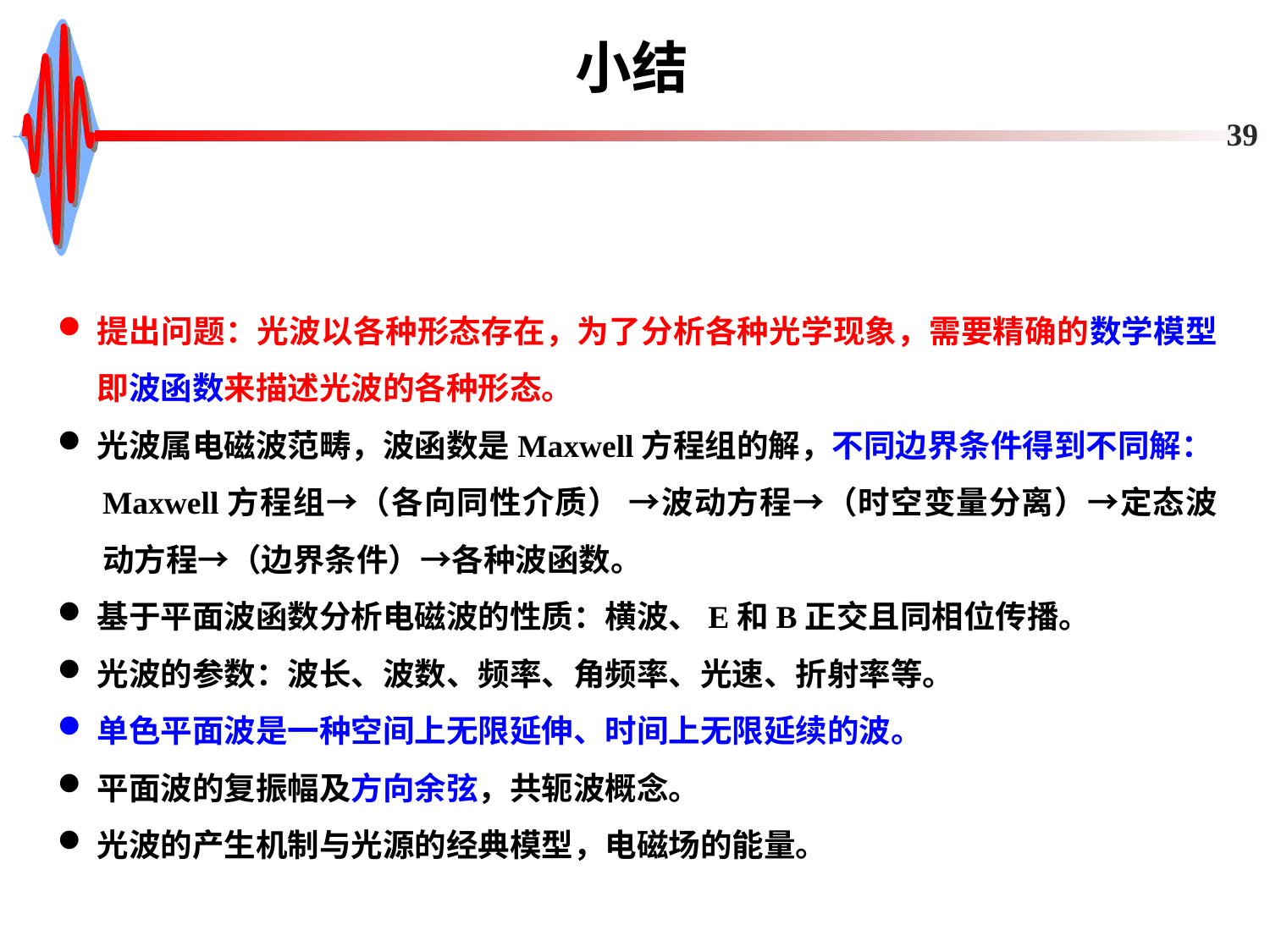

# 小结
39
提出问题：光波以各种形态存在，为了分析各种光学现象，需要精确的数学模型即波函数来描述光波的各种形态。
光波属电磁波范畴，波函数是Maxwell方程组的解，不同边界条件得到不同解：
Maxwell方程组→（各向同性介质） →波动方程→（时空变量分离）→定态波动方程→（边界条件）→各种波函数。
基于平面波函数分析电磁波的性质：横波、E和B正交且同相位传播。
光波的参数：波长、波数、频率、角频率、光速、折射率等。
单色平面波是一种空间上无限延伸、时间上无限延续的波。
平面波的复振幅及方向余弦，共轭波概念。
光波的产生机制与光源的经典模型，电磁场的能量。